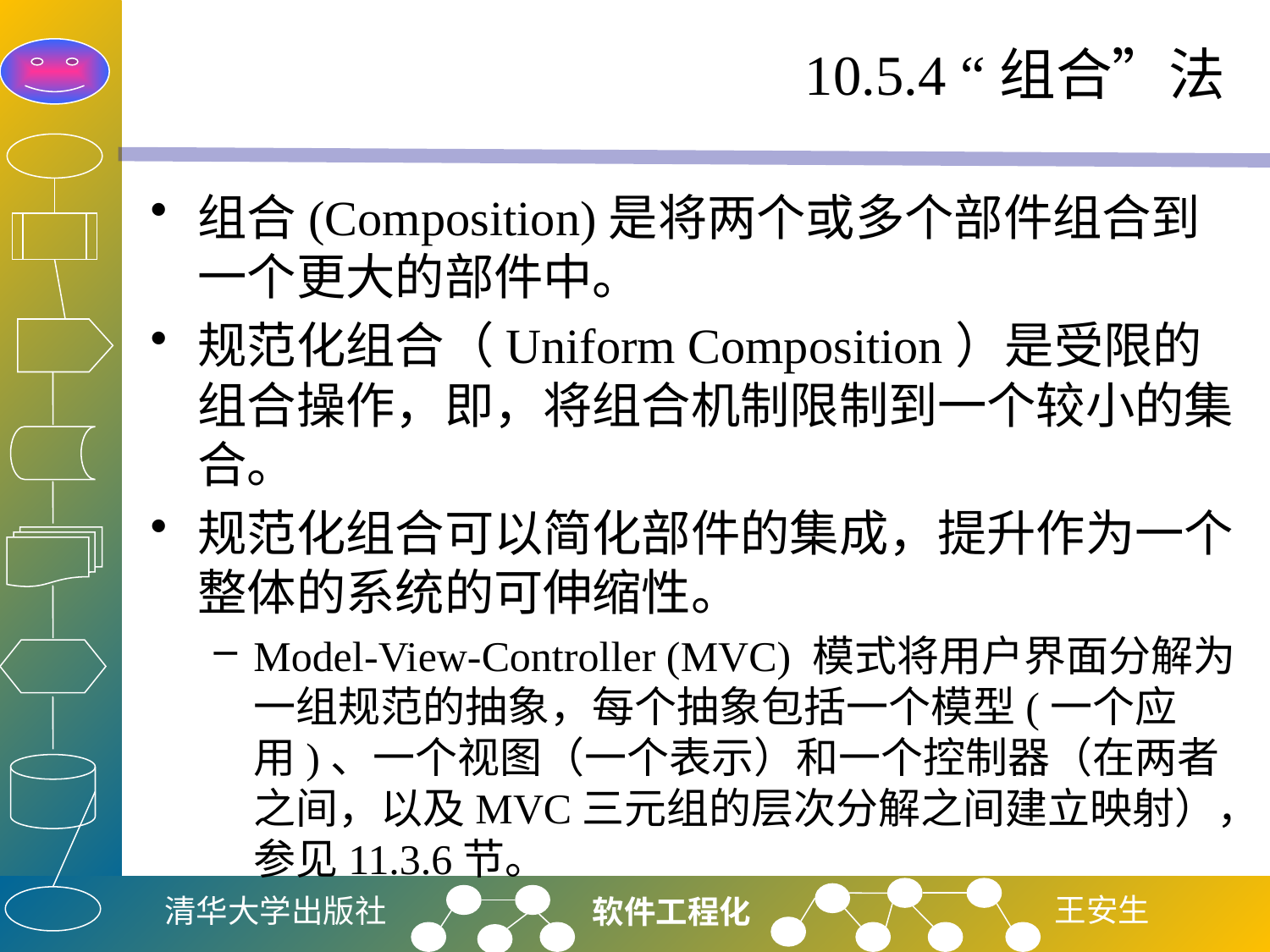

# 10.5.4 “组合”法
组合(Composition)是将两个或多个部件组合到一个更大的部件中。
规范化组合（Uniform Composition）是受限的组合操作，即，将组合机制限制到一个较小的集合。
规范化组合可以简化部件的集成，提升作为一个整体的系统的可伸缩性。
Model-View-Controller (MVC) 模式将用户界面分解为一组规范的抽象，每个抽象包括一个模型(一个应用)、一个视图（一个表示）和一个控制器（在两者之间，以及MVC三元组的层次分解之间建立映射），参见11.3.6节。